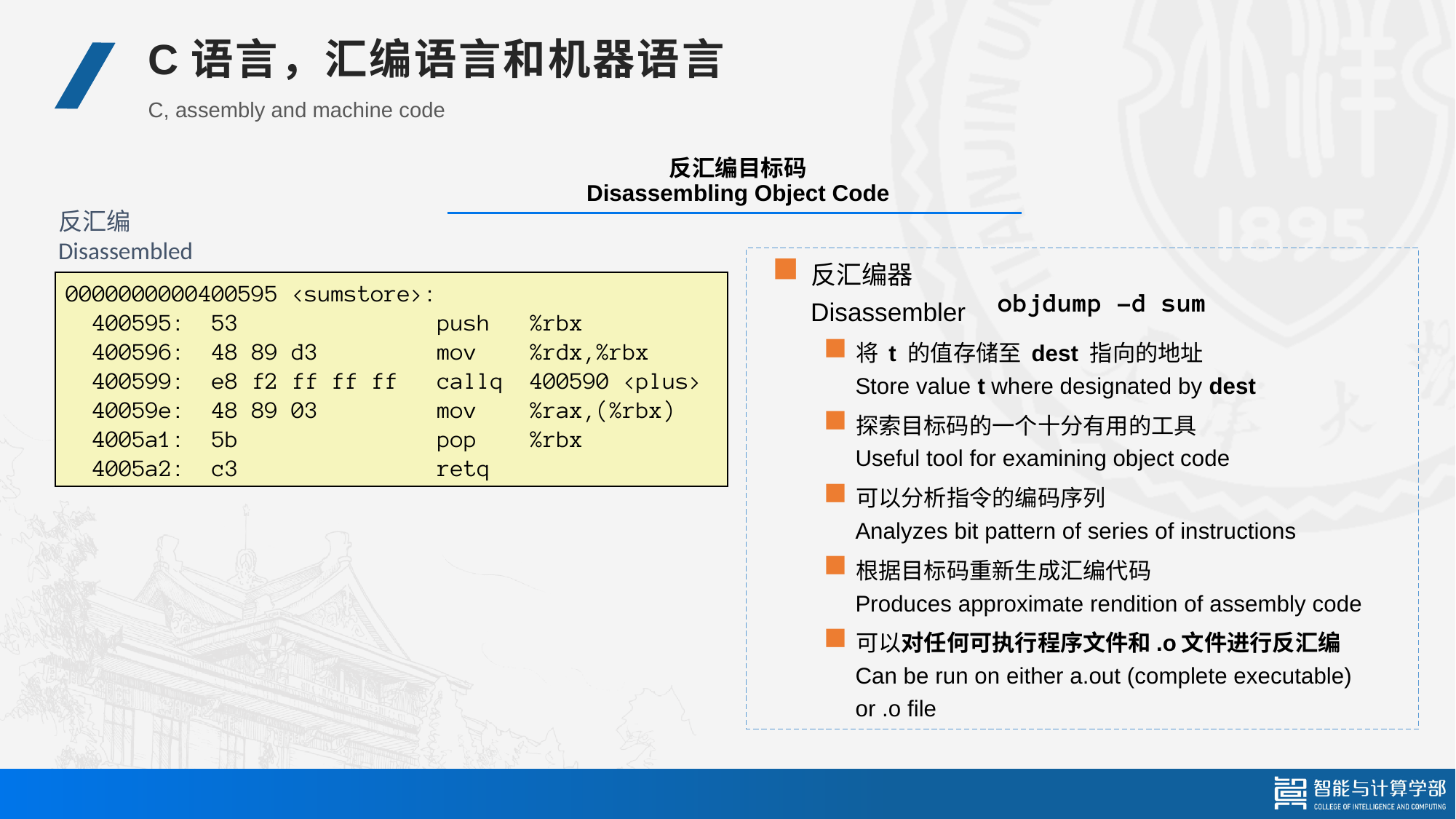

C语言，汇编语言和机器语言
C, assembly and machine code
# 反汇编目标码 Disassembling Object Code
反汇编
Disassembled

反汇编器
Disassembler
将 t 的值存储至 dest 指向的地址
Store value t where designated by dest
探索目标码的一个十分有用的工具
Useful tool for examining object code
可以分析指令的编码序列
Analyzes bit pattern of series of instructions
根据目标码重新生成汇编代码
Produces approximate rendition of assembly code
可以对任何可执行程序文件和.o文件进行反汇编
Can be run on either a.out (complete executable) or .o file

0000000000400595 <sumstore>:
  400595:  53               push   %rbx
  400596:  48 89 d3         mov    %rdx,%rbx
  400599:  e8 f2 ff ff ff   callq  400590 <plus>
  40059e:  48 89 03         mov    %rax,(%rbx)
  4005a1:  5b               pop    %rbx
  4005a2:  c3               retq
objdump –d sum